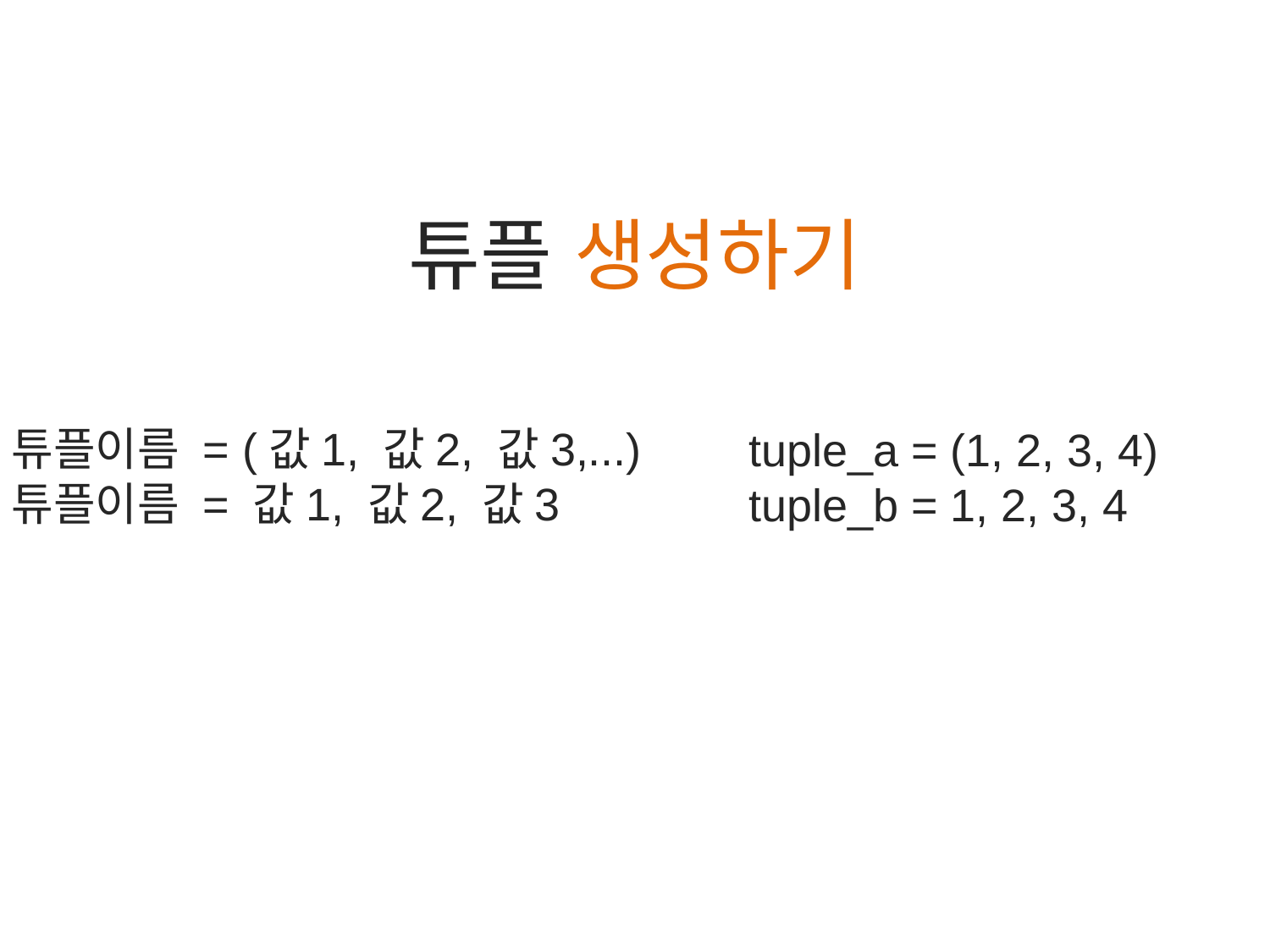

튜플 생성하기
튜플이름 = (값1, 값2, 값3,...)
튜플이름 = 값1, 값2, 값3
tuple_a = (1, 2, 3, 4)
tuple_b = 1, 2, 3, 4